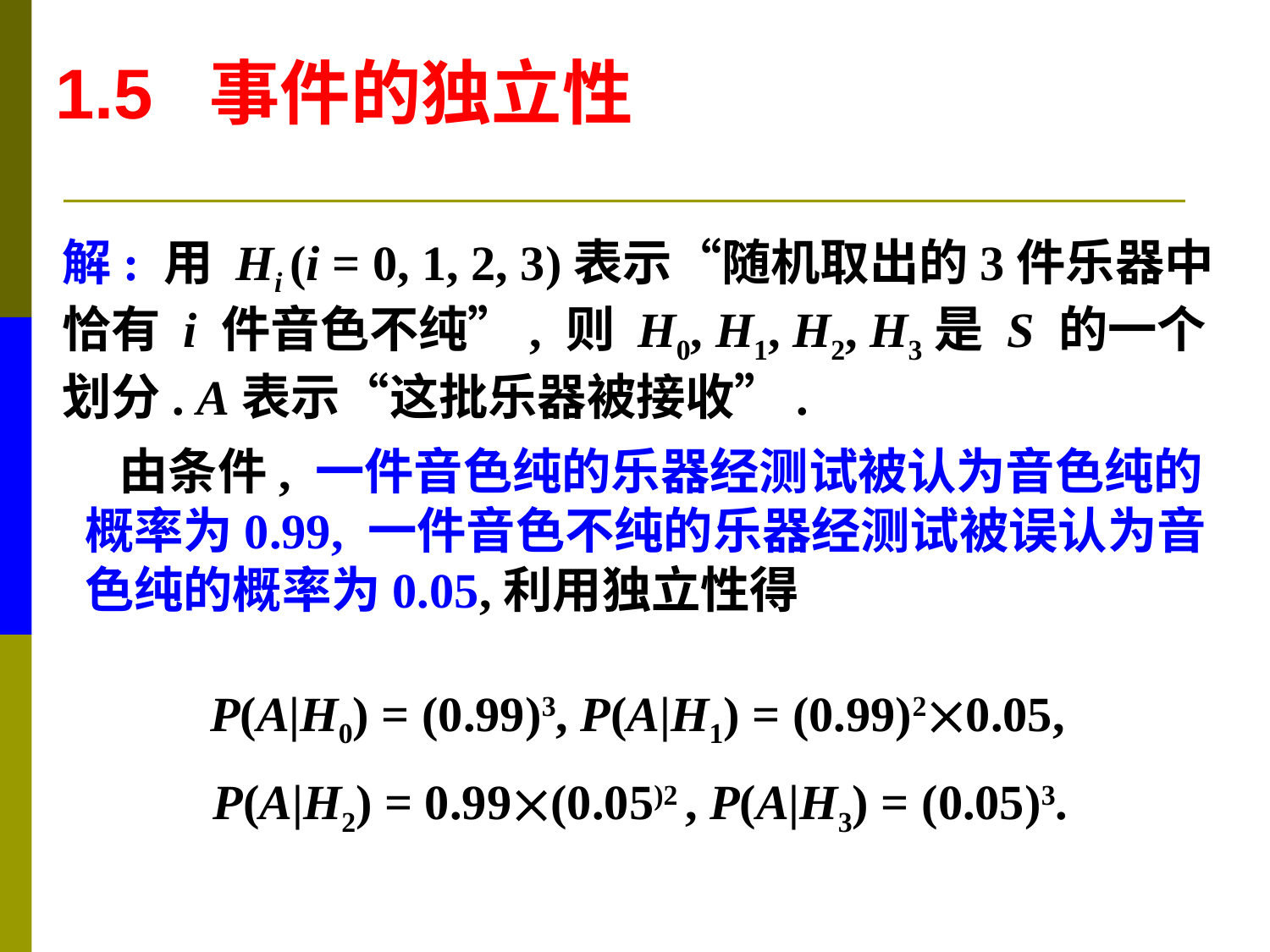

1.5  事件的独立性
解: 用 Hi (i = 0, 1, 2, 3)表示“随机取出的3件乐器中
恰有 i 件音色不纯”, 则 H0, H1, H2, H3是 S 的一个
划分. A表示“这批乐器被接收”.
  由条件, 一件音色纯的乐器经测试被认为音色纯的
概率为0.99, 一件音色不纯的乐器经测试被误认为音
色纯的概率为0.05,利用独立性得
P(A|H0) = (0.99)3, P(A|H1) = (0.99)2×0.05,
P(A|H2) = 0.99×(0.05)2 , P(A|H3) = (0.05)3.